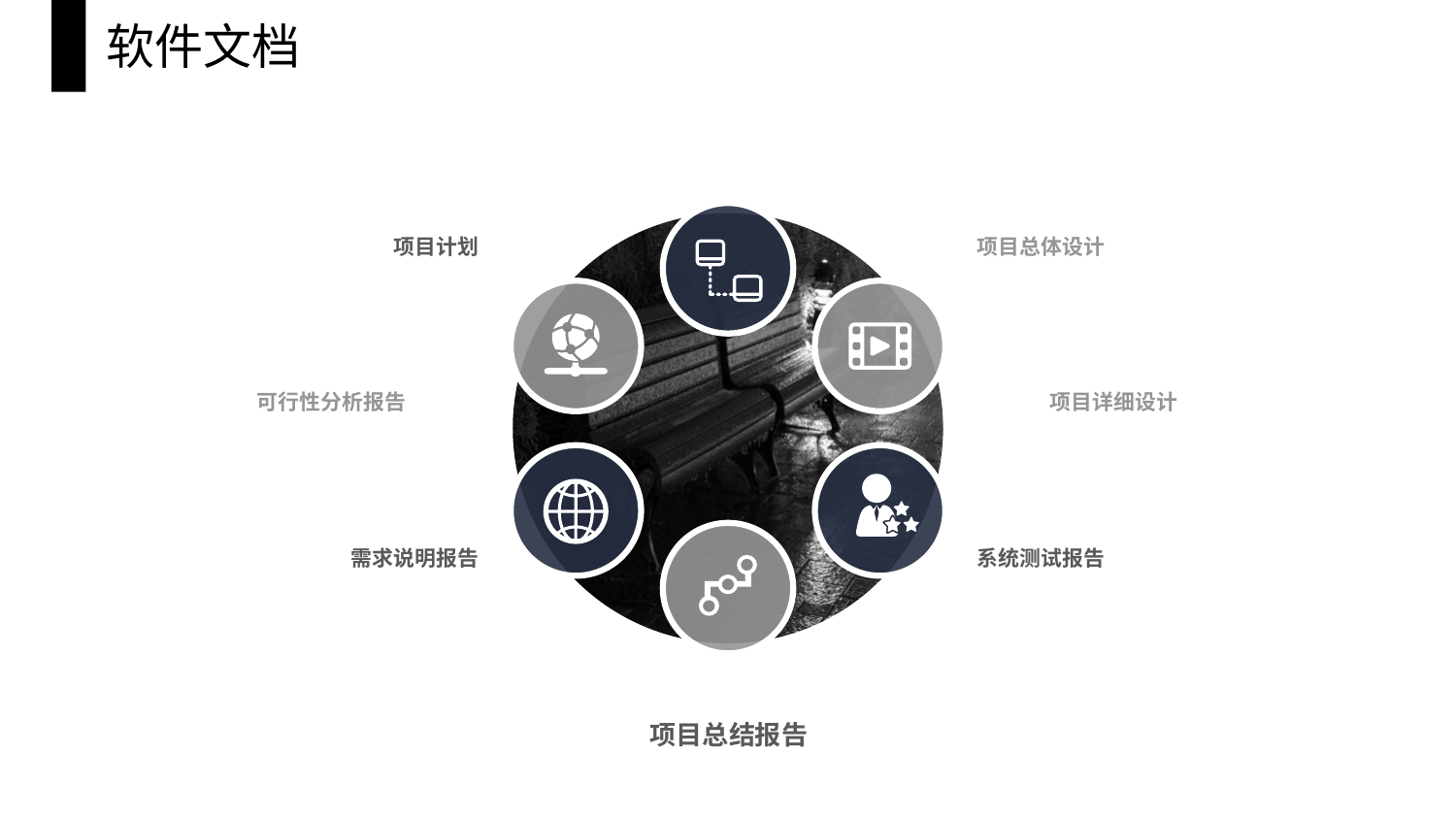

软件文档

项目计划
项目总体设计
可行性分析报告
项目详细设计
需求说明报告
系统测试报告
项目总结报告